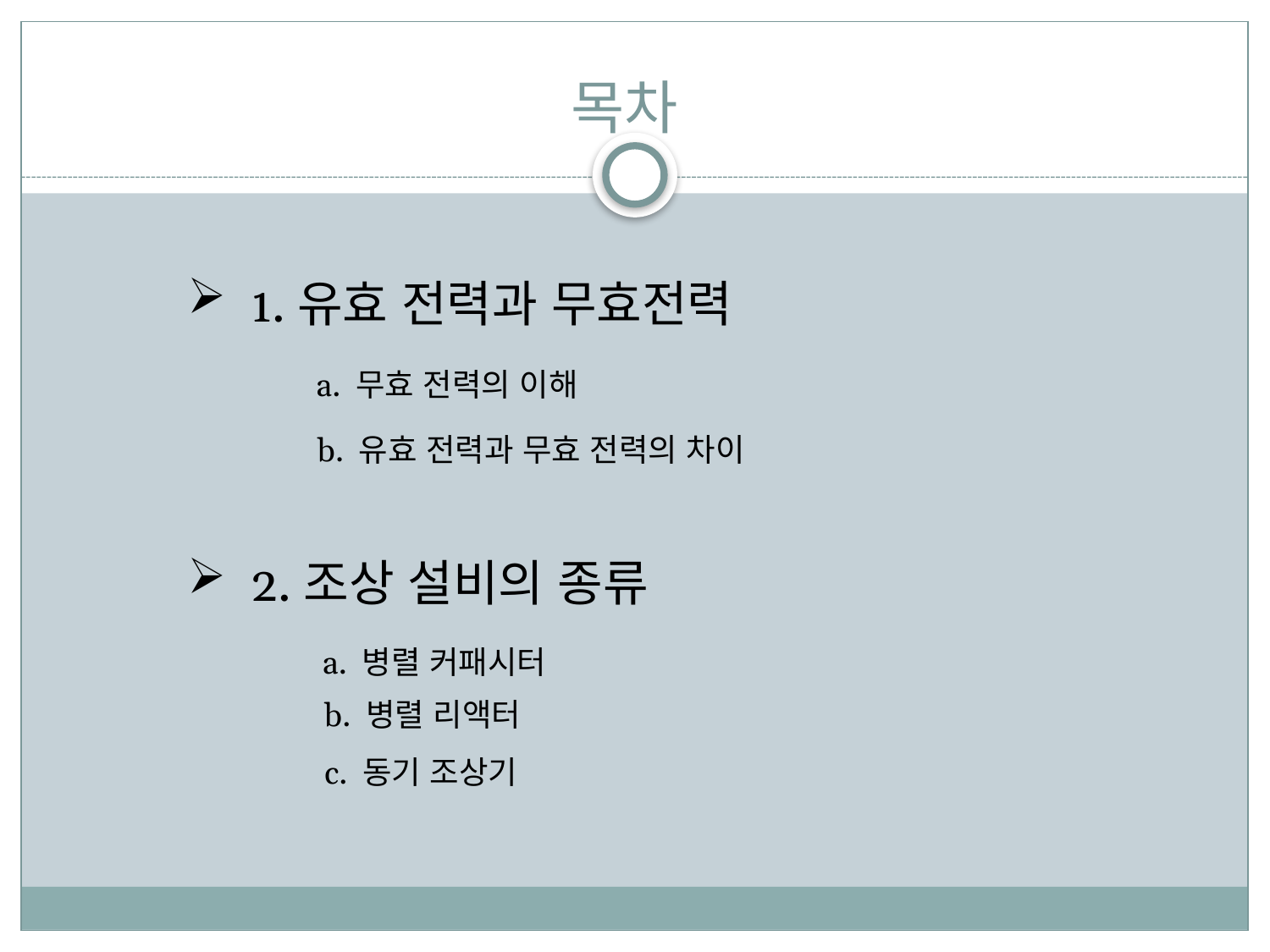

# 목차
1.유효 전력과 무효전력
a. 무효 전력의 이해
b. 유효 전력과 무효 전력의 차이
2.조상 설비의 종류
a. 병렬 커패시터
b. 병렬 리액터
c. 동기 조상기